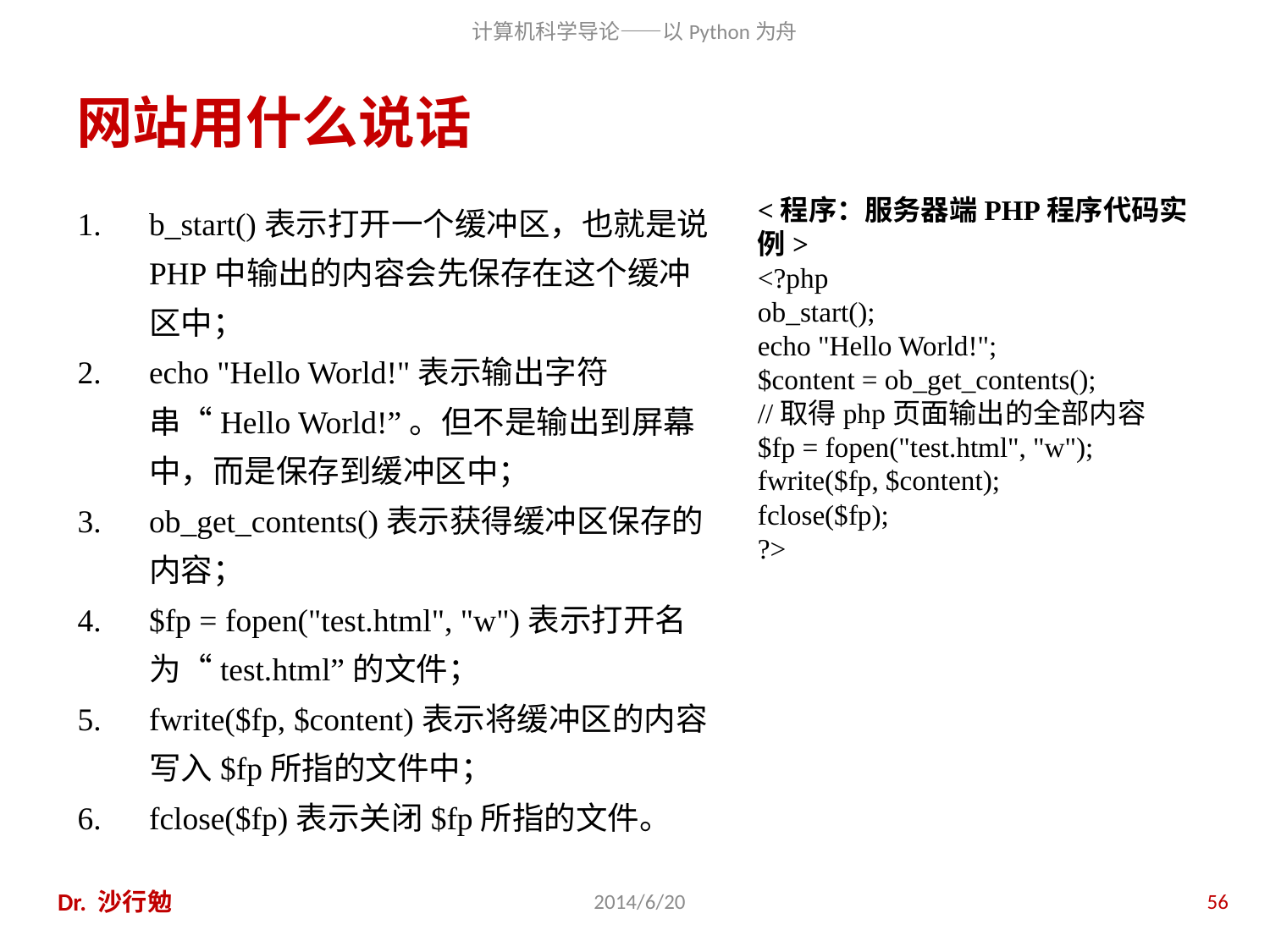

# 网站用什么说话
b_start()表示打开一个缓冲区，也就是说PHP中输出的内容会先保存在这个缓冲区中；
echo "Hello World!"表示输出字符串“Hello World!”。但不是输出到屏幕中，而是保存到缓冲区中；
ob_get_contents()表示获得缓冲区保存的内容；
$fp = fopen("test.html", "w")表示打开名为“test.html”的文件；
fwrite($fp, $content)表示将缓冲区的内容写入$fp所指的文件中；
fclose($fp)表示关闭$fp所指的文件。

<程序：服务器端PHP程序代码实例>
<?php 
ob_start(); 
echo "Hello World!"; 
$content = ob_get_contents();
//取得php页面输出的全部内容 
$fp = fopen("test.html", "w"); 
fwrite($fp, $content); 
fclose($fp);
?>

Dr. 沙行勉
2014/6/20
56